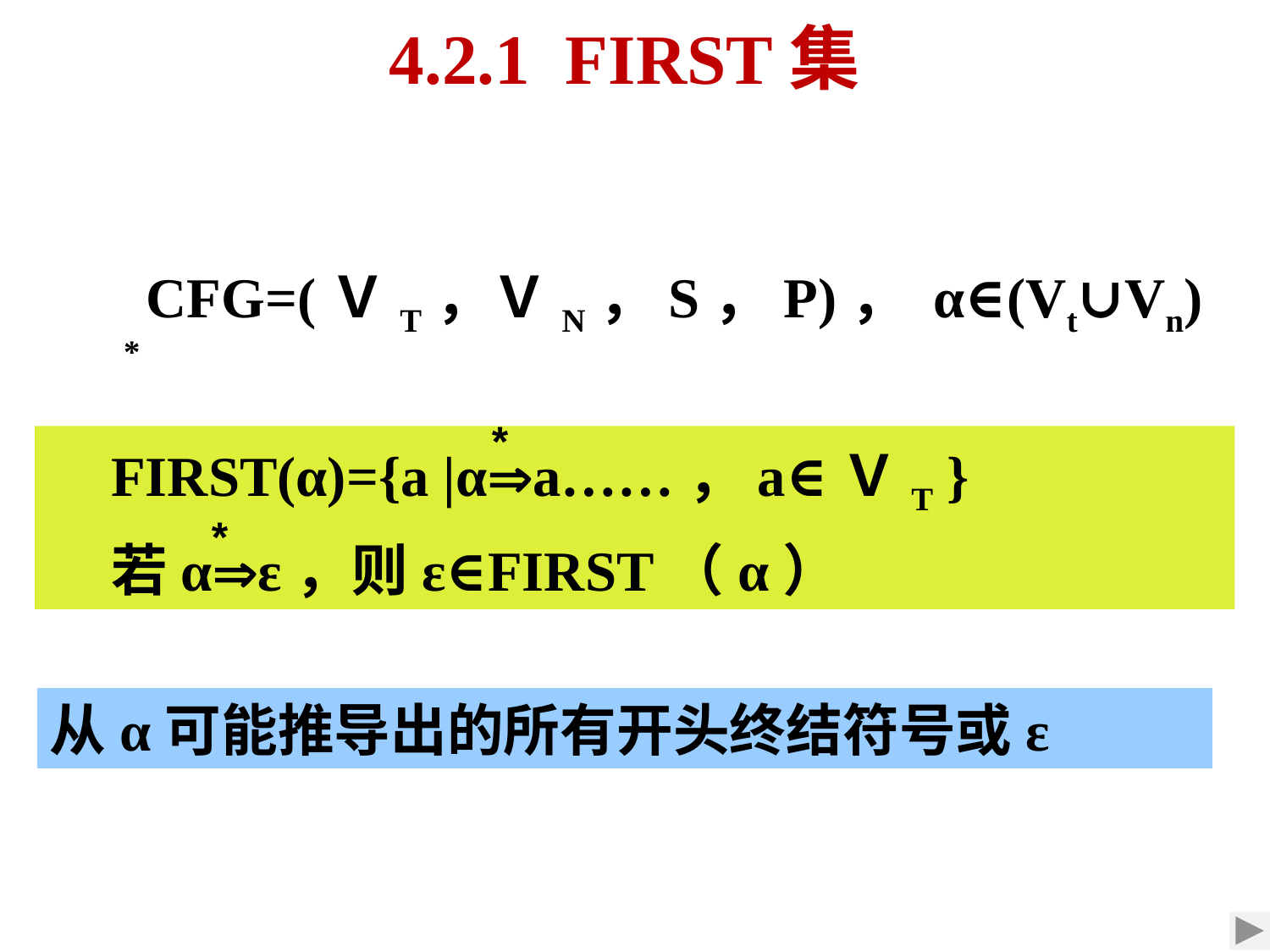

4.2.1  FIRST集
设CFG=(ＶT，ＶN，S，P)， α∈(Vt∪Vn) *
*
FIRST(α)={a |α⇒a……，a∈ＶT }
若α⇒ε，则ε∈FIRST（α）
*
从α可能推导出的所有开头终结符号或ε